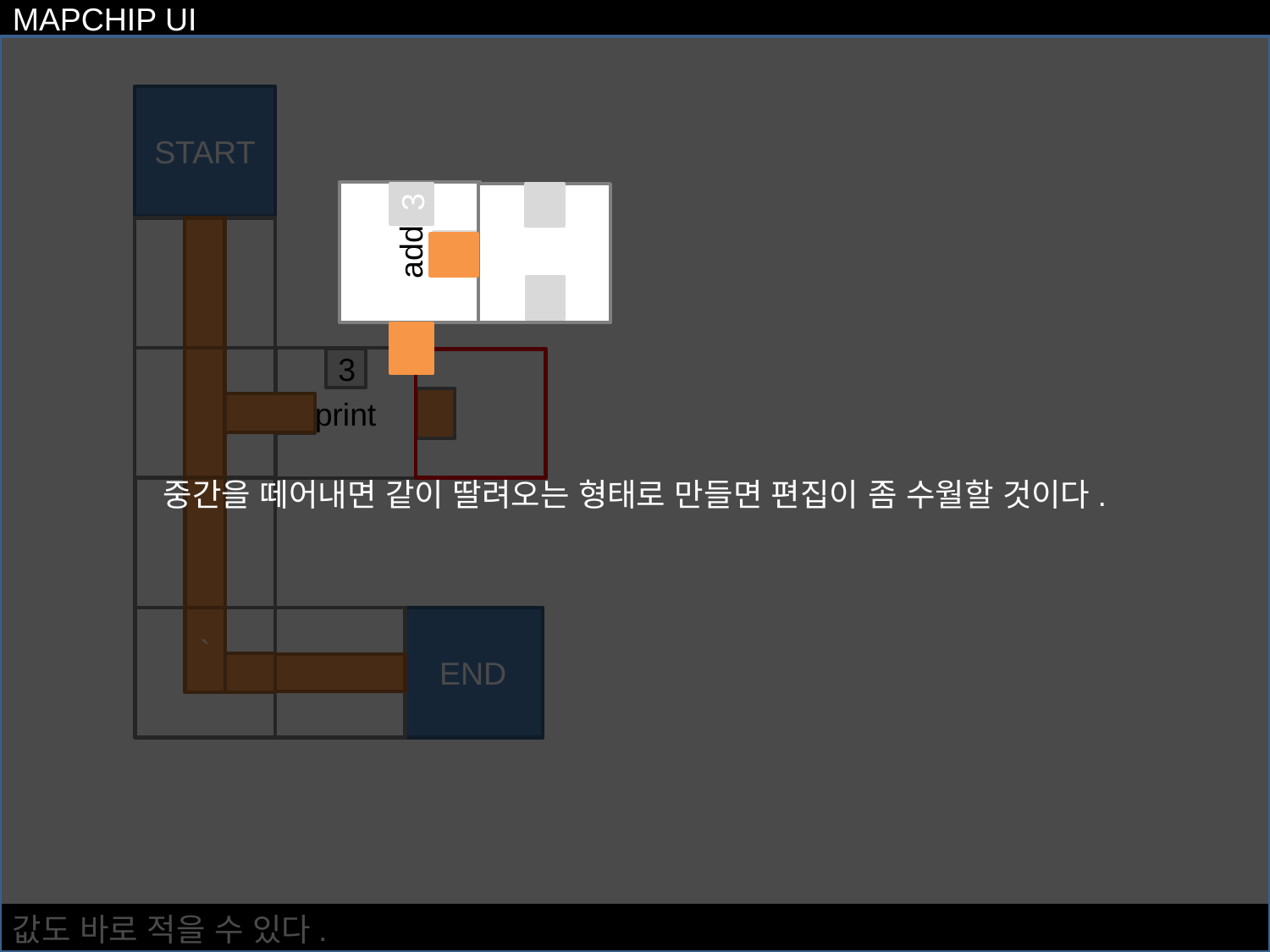

MAPCHIP UI
중간을 떼어내면 같이 딸려오는 형태로 만들면 편집이 좀 수월할 것이다.
START

add
3
5

print

3

END

`

값도 바로 적을 수 있다.